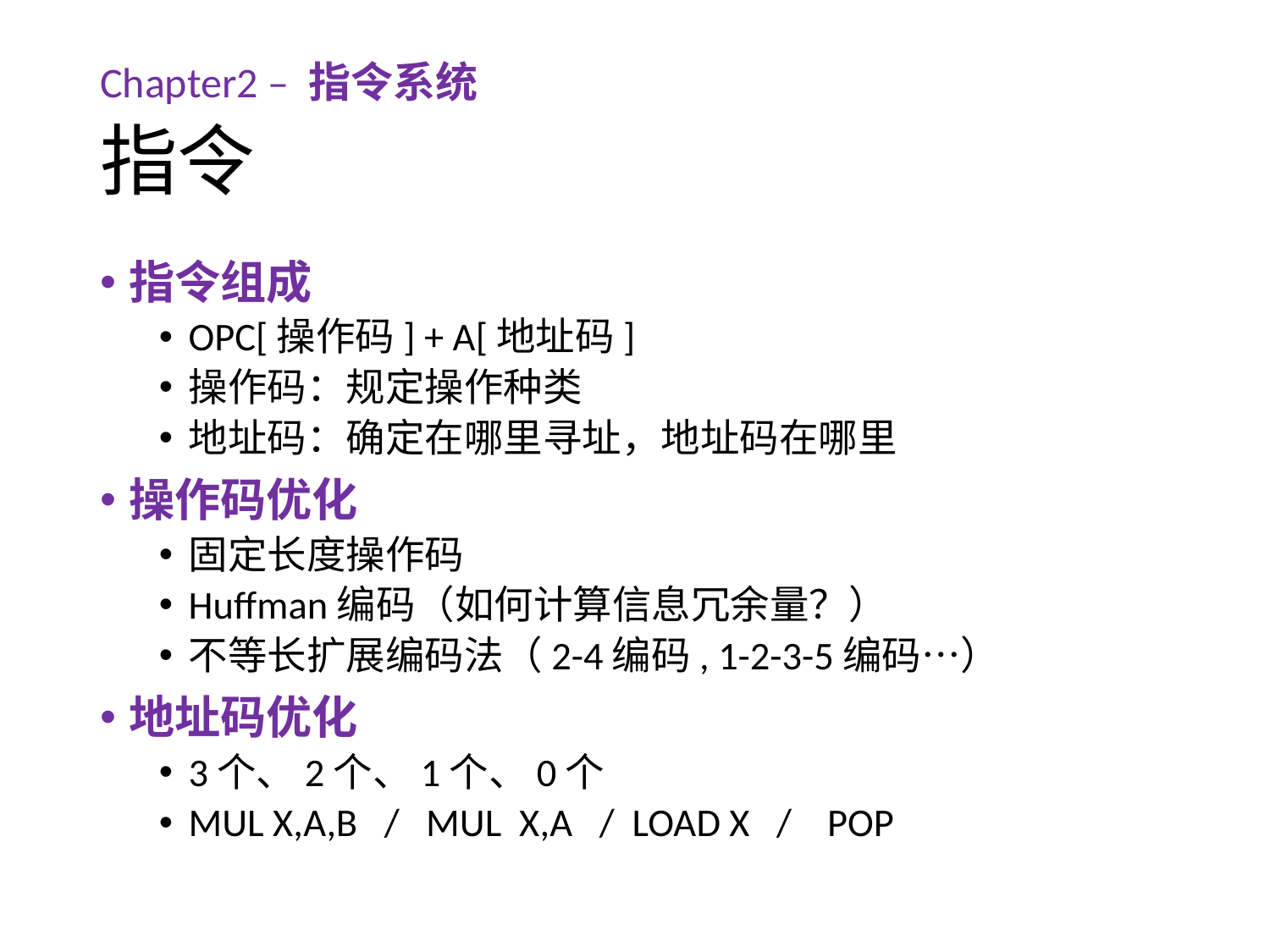

Chapter2 – 指令系统
# 指令
指令组成
OPC[操作码] + A[地址码]
操作码：规定操作种类
地址码：确定在哪里寻址，地址码在哪里
操作码优化
固定长度操作码
Huffman编码（如何计算信息冗余量？）
不等长扩展编码法（2-4编码, 1-2-3-5编码…）
地址码优化
3个、2个、1个、0个
MUL X,A,B   /   MUL  X,A   /  LOAD X   /    POP